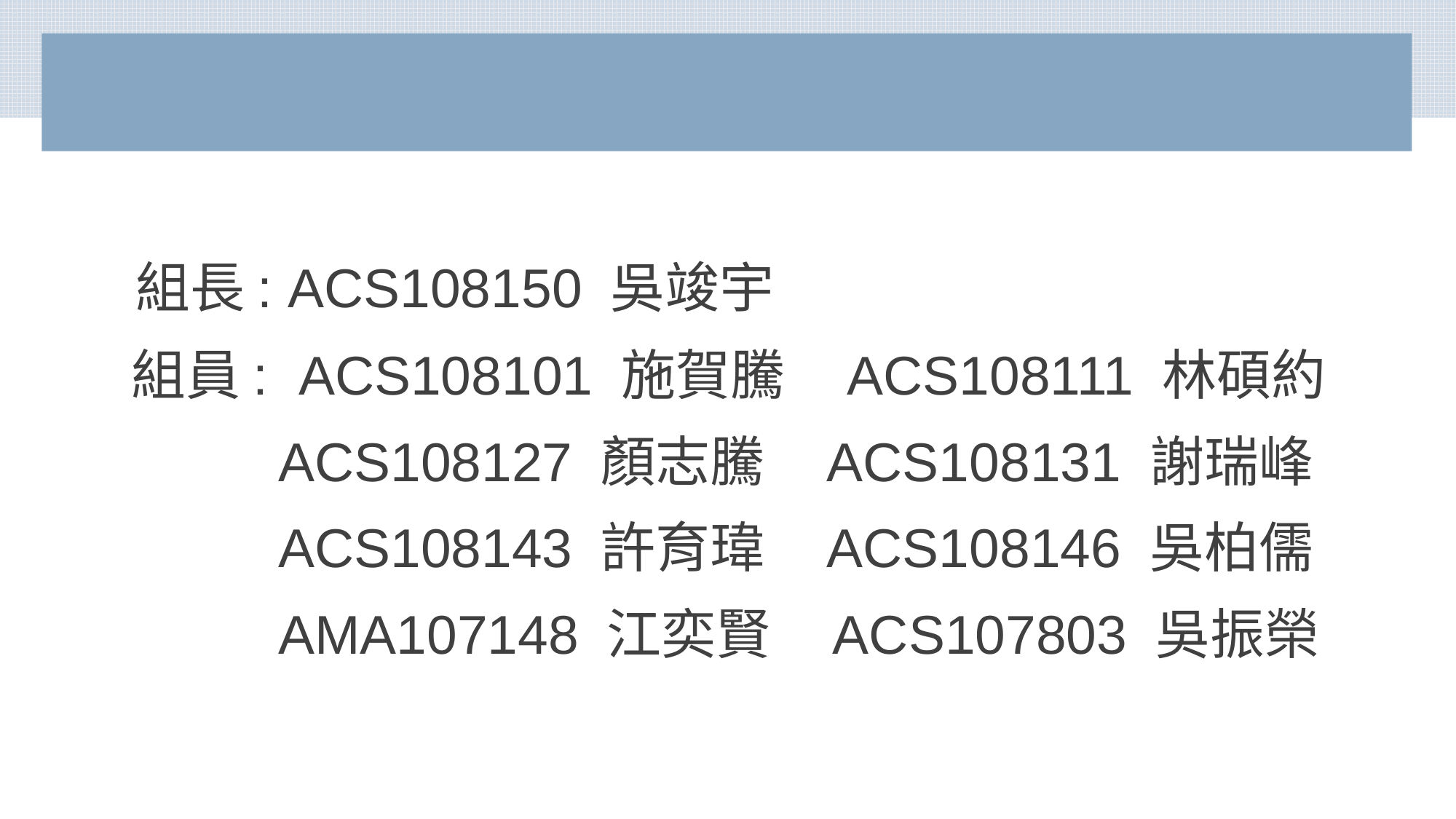

組長: ACS108150 吳竣宇
  組員:  ACS108101 施賀騰    ACS108111 林碩約
	     ACS108127 顏志騰    ACS108131 謝瑞峰
	     ACS108143 許育瑋    ACS108146 吳柏儒
	     AMA107148 江奕賢    ACS107803 吳振榮